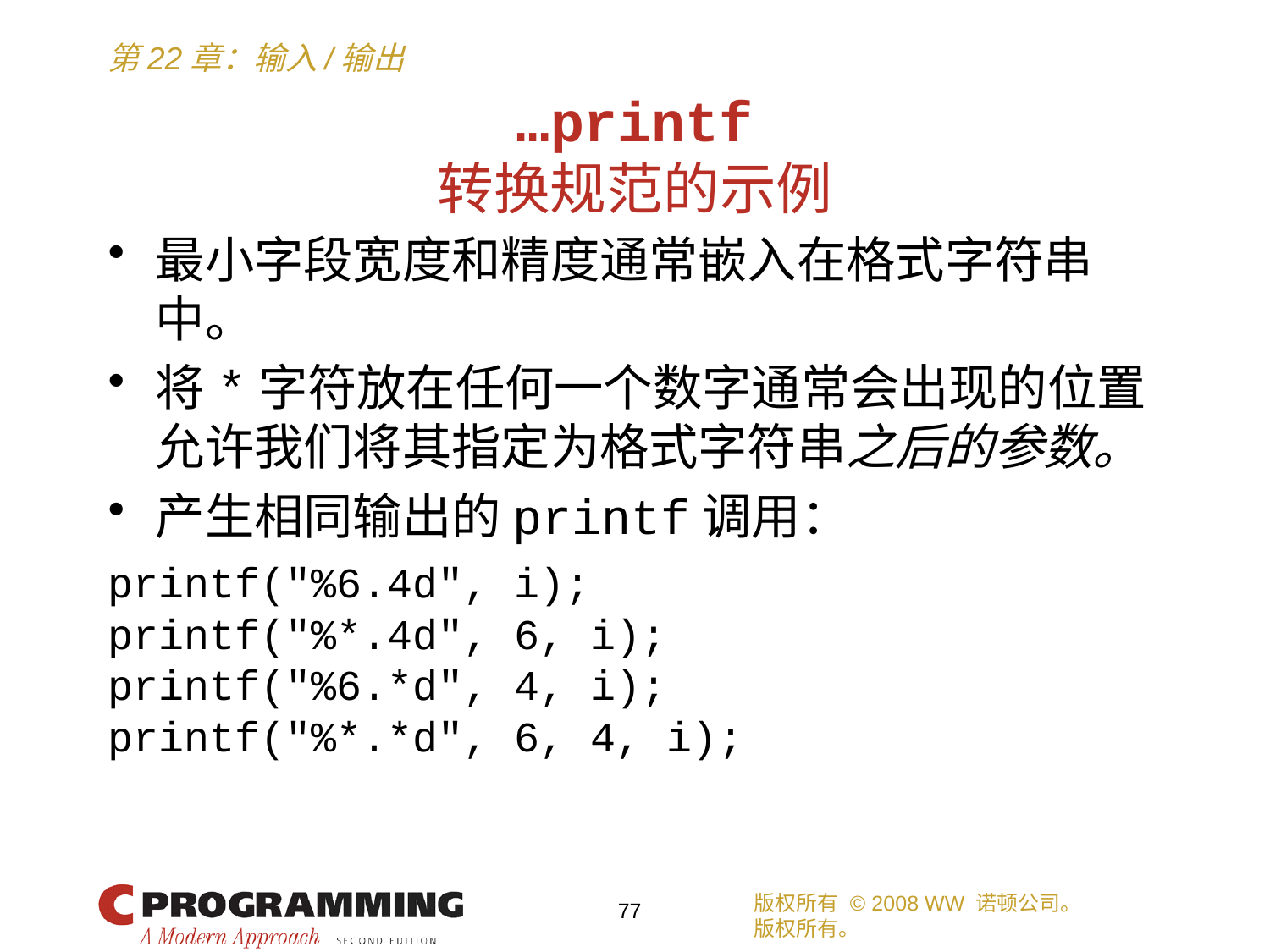

# …printf 转换规范的示例
最小字段宽度和精度通常嵌入在格式字符串中。
将*字符放在任何一个数字通常会出现的位置允许我们将其指定为格式字符串之后的参数。
产生相同输出的printf调用：
printf("%6.4d", i);
printf("%*.4d", 6, i);
printf("%6.*d", 4, i);
printf("%*.*d", 6, 4, i);
版权所有 © 2008 WW 诺顿公司。
版权所有。
77